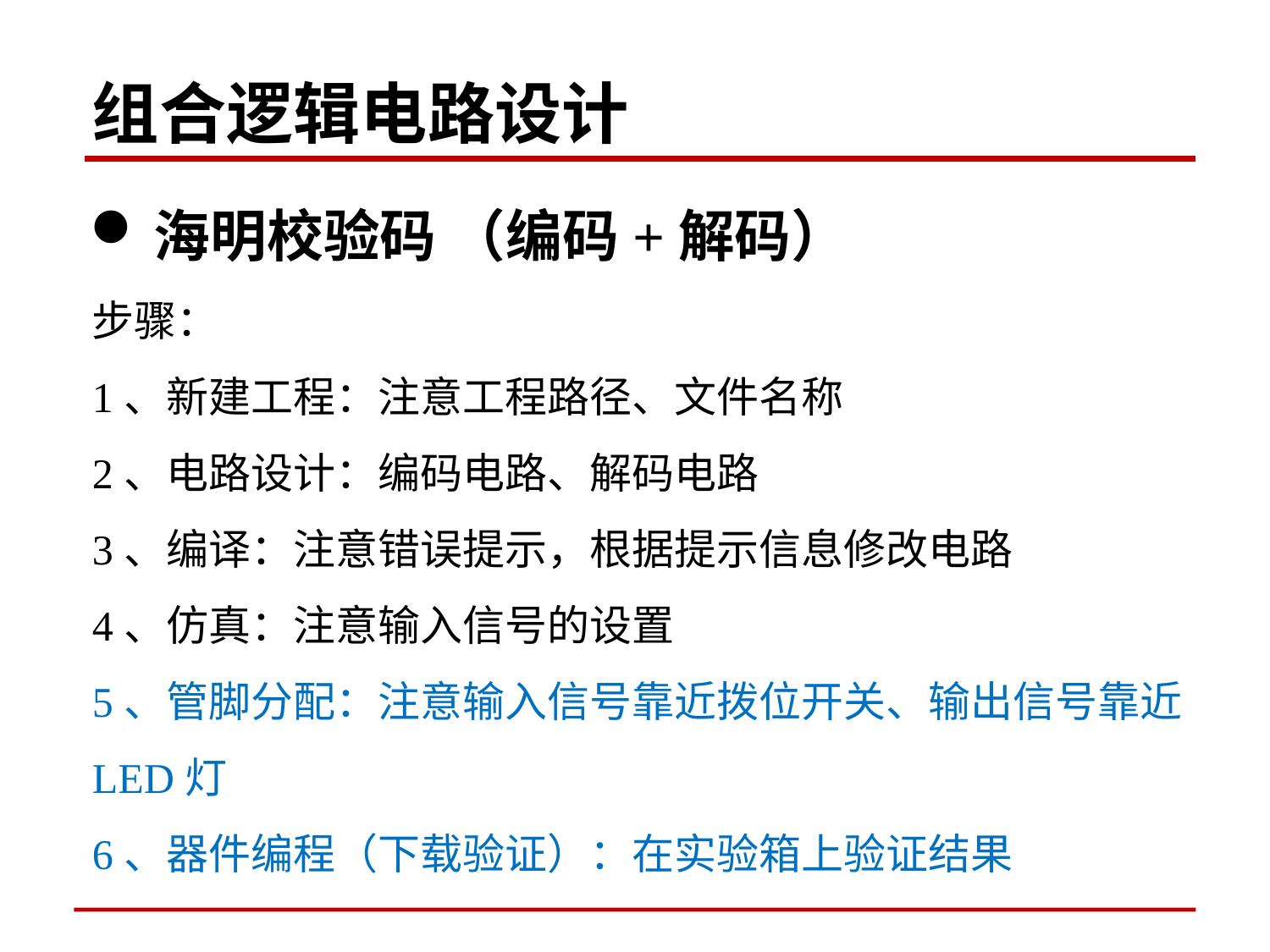

组合逻辑电路设计
海明校验码 （编码+解码）
步骤：
1、新建工程：注意工程路径、文件名称
2、电路设计：编码电路、解码电路
3、编译：注意错误提示，根据提示信息修改电路
4、仿真：注意输入信号的设置
5、管脚分配：注意输入信号靠近拨位开关、输出信号靠近LED灯
6、器件编程（下载验证）：在实验箱上验证结果